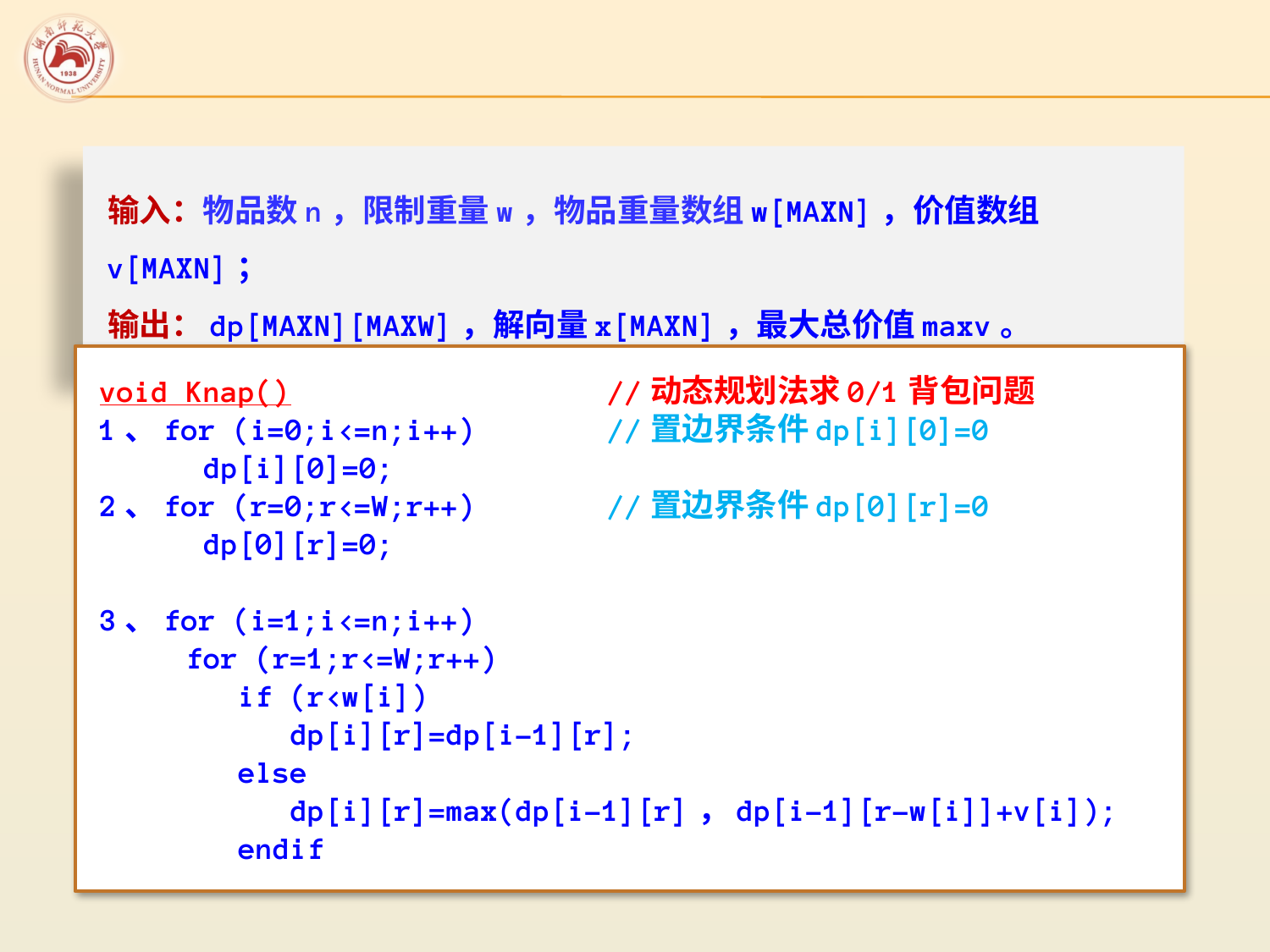

输入：物品数n，限制重量w，物品重量数组w[MAXN]，价值数组v[MAXN]；
输出：dp[MAXN][MAXW]，解向量x[MAXN]，最大总价值maxv。
void Knap()			//动态规划法求0/1背包问题
1、for (i=0;i<=n;i++)		//置边界条件dp[i][0]=0
      dp[i][0]=0;
2、for (r=0;r<=W;r++)		//置边界条件dp[0][r]=0
      dp[0][r]=0;
3、for (i=1;i<=n;i++)
     for (r=1;r<=W;r++)
        if (r<w[i])
           dp[i][r]=dp[i-1][r];
        else
           dp[i][r]=max(dp[i-1][r]，dp[i-1][r-w[i]]+v[i]);
        endif